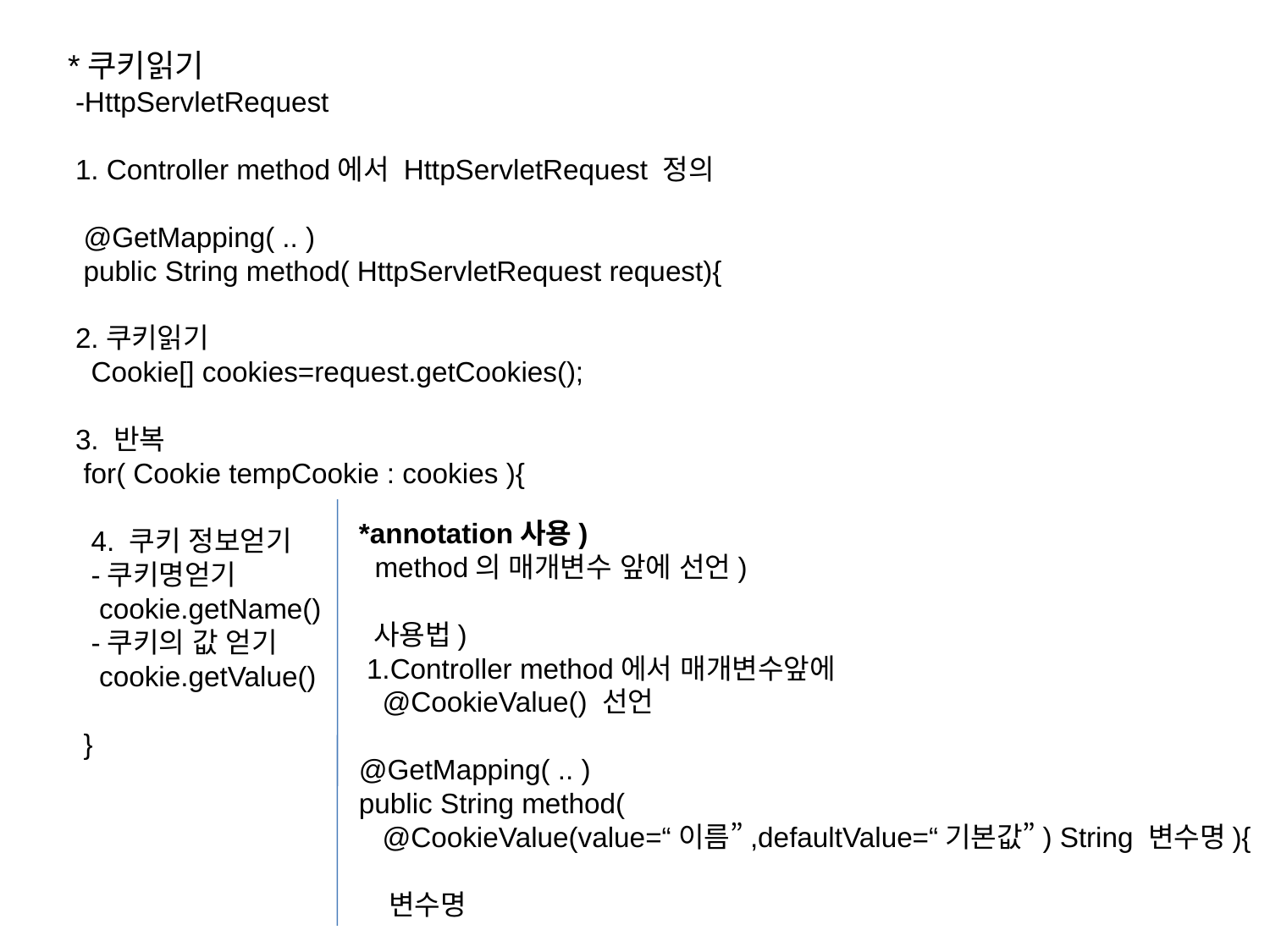

*쿠키읽기
 -HttpServletRequest

 1. Controller method에서 HttpServletRequest 정의

  @GetMapping( .. )
  public String method( HttpServletRequest request){

 2.쿠키읽기
   Cookie[] cookies=request.getCookies();

 3. 반복
  for( Cookie tempCookie : cookies ){

   4. 쿠키 정보얻기
   -쿠키명얻기
    cookie.getName()
   -쿠키의 값 얻기
    cookie.getValue()

  }
*annotation사용)
  method의 매개변수 앞에 선언)

 사용법)
 1.Controller method에서 매개변수앞에
   @CookieValue() 선언

@GetMapping( .. )
public String method(
   @CookieValue(value=“이름”,defaultValue=“기본값”) String 변수명){

   변수명